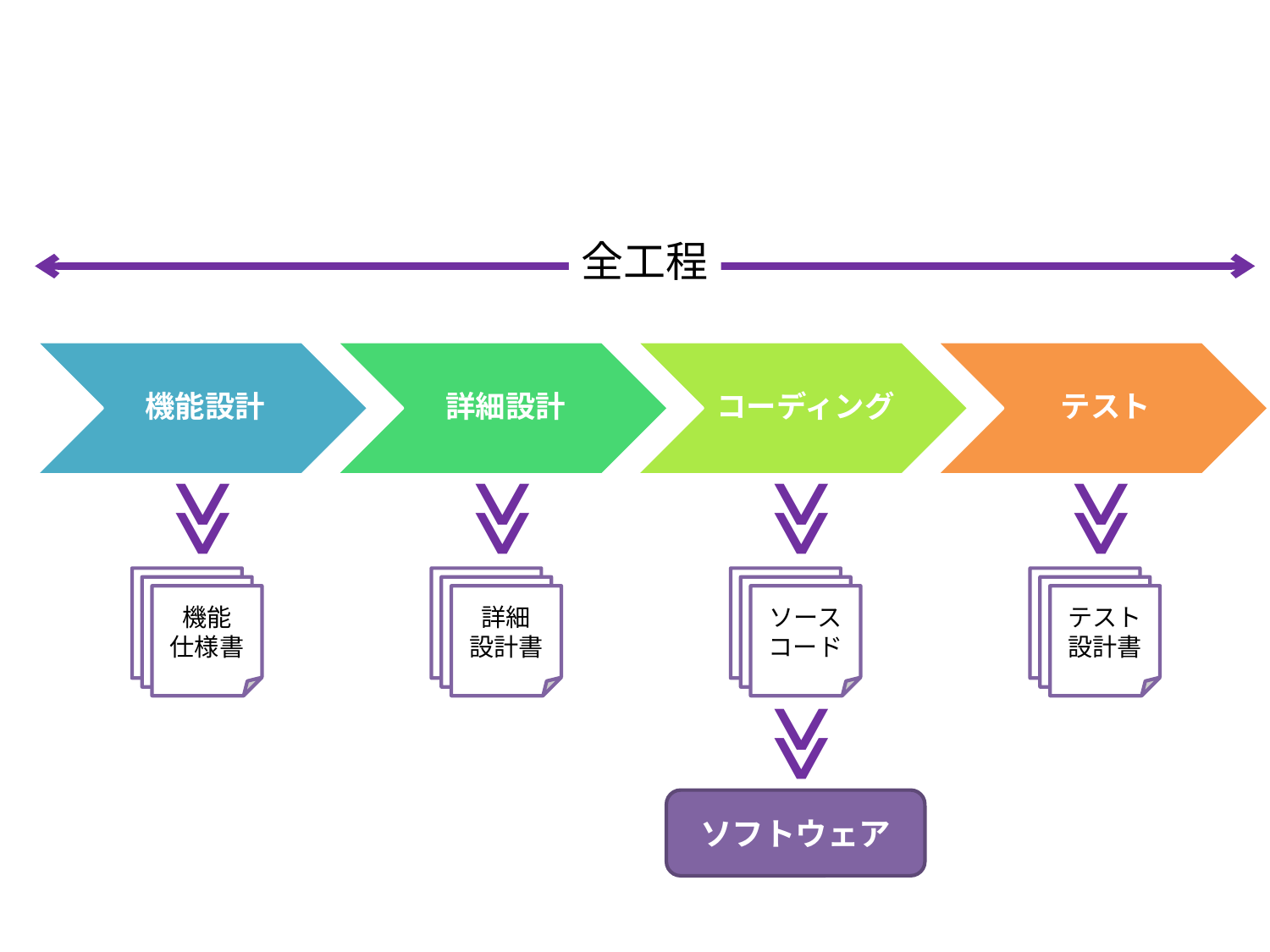

機能設計
詳細設計
コーディング
テスト
全工程
≪
≪
≪
≪

機能
仕様書

詳細
設計書

ソース
コード

テスト
設計書
≪
ソフトウェア